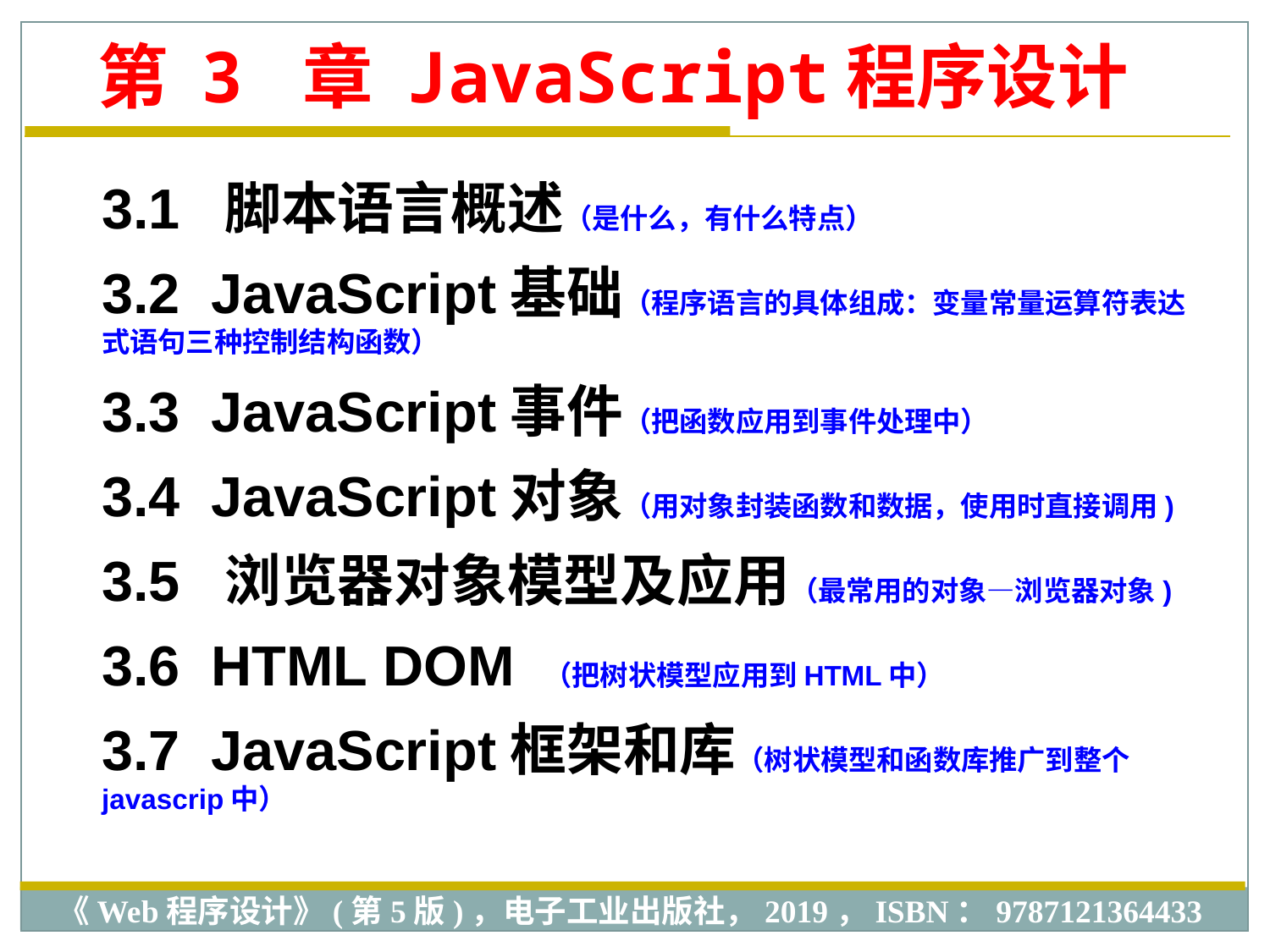

第 3 章 JavaScript程序设计
3.1  脚本语言概述（是什么，有什么特点）
3.2  JavaScript基础（程序语言的具体组成：变量常量运算符表达式语句三种控制结构函数）
3.3  JavaScript事件（把函数应用到事件处理中）
3.4  JavaScript对象（用对象封装函数和数据，使用时直接调用)
3.5  浏览器对象模型及应用（最常用的对象—浏览器对象)
3.6  HTML DOM （把树状模型应用到HTML中）
3.7  JavaScript框架和库（树状模型和函数库推广到整个javascrip中）